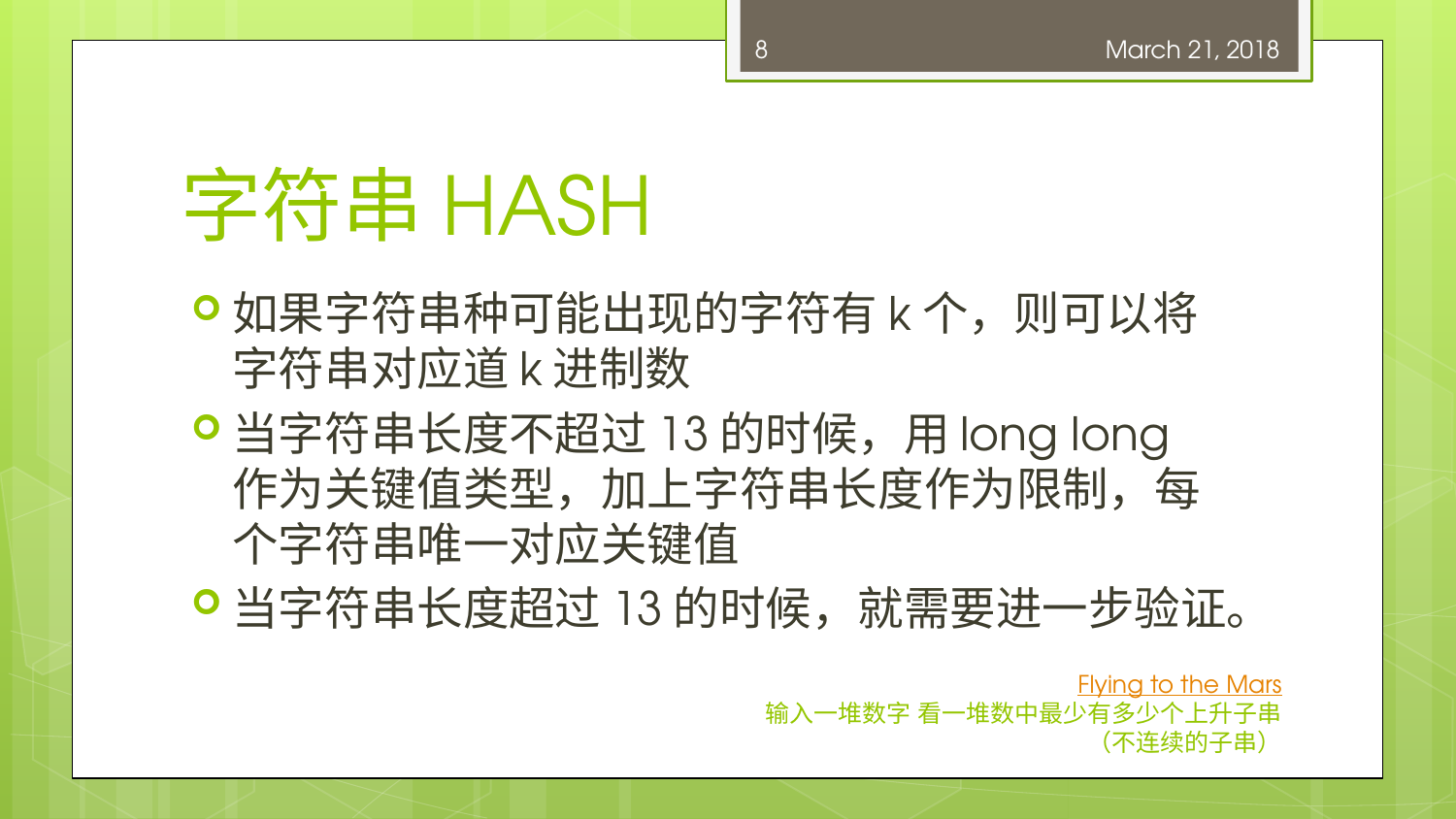

8
March 21, 2018
# 字符串HASH
如果字符串种可能出现的字符有k个，则可以将字符串对应道k进制数
当字符串长度不超过13的时候，用long long 作为关键值类型，加上字符串长度作为限制，每个字符串唯一对应关键值
当字符串长度超过13的时候，就需要进一步验证。
Flying to the Mars
输入一堆数字 看一堆数中最少有多少个上升子串（不连续的子串）